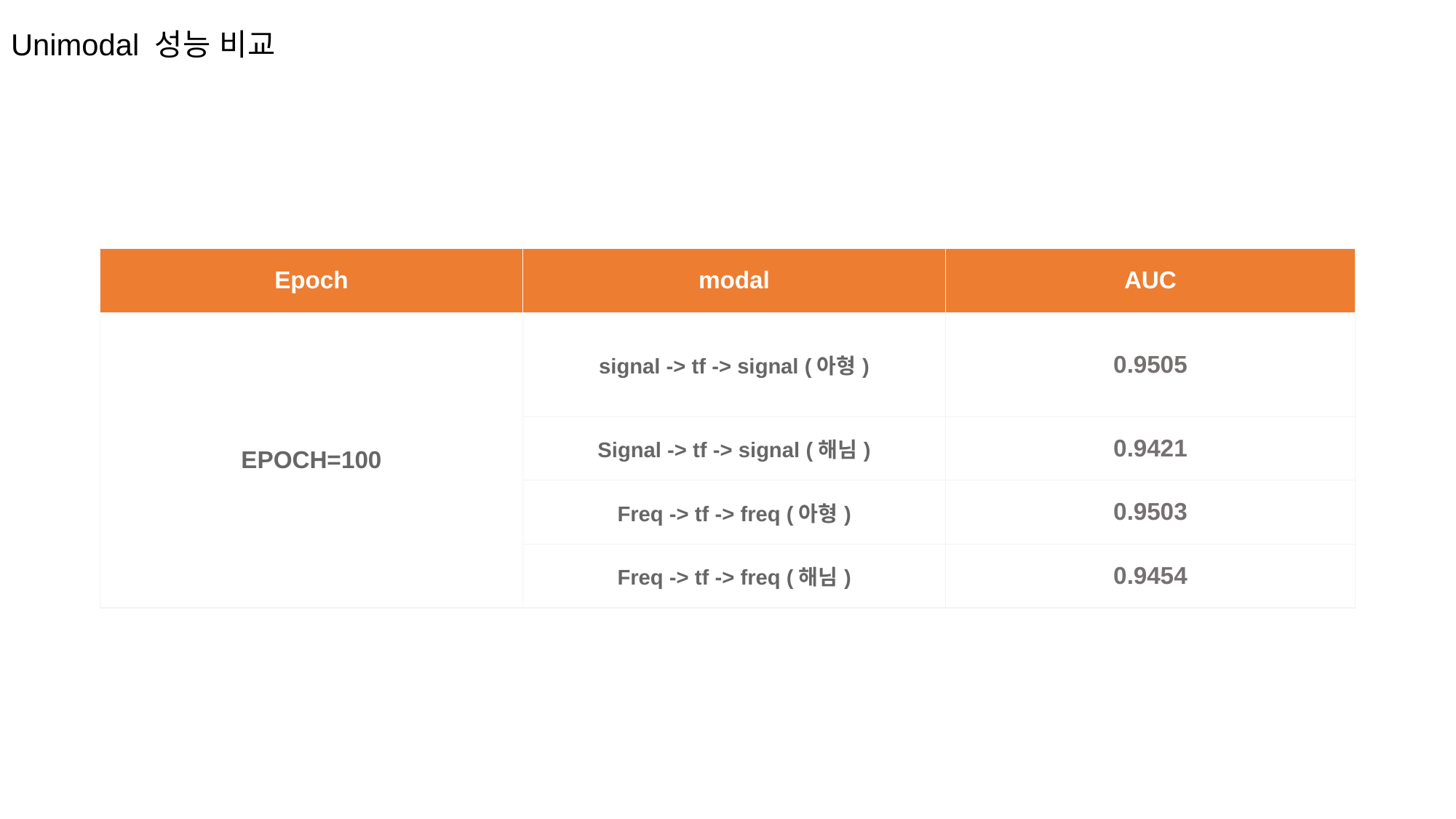

# Unimodal 성능 비교
| Epoch | modal | AUC |
| --- | --- | --- |
| EPOCH=100 | signal -> tf -> signal (아형) | 0.9505 |
|  | Signal -> tf -> signal (해님) | 0.9421 |
|  | Freq -> tf -> freq (아형) | 0.9503 |
|  | Freq -> tf -> freq (해님) | 0.9454 |